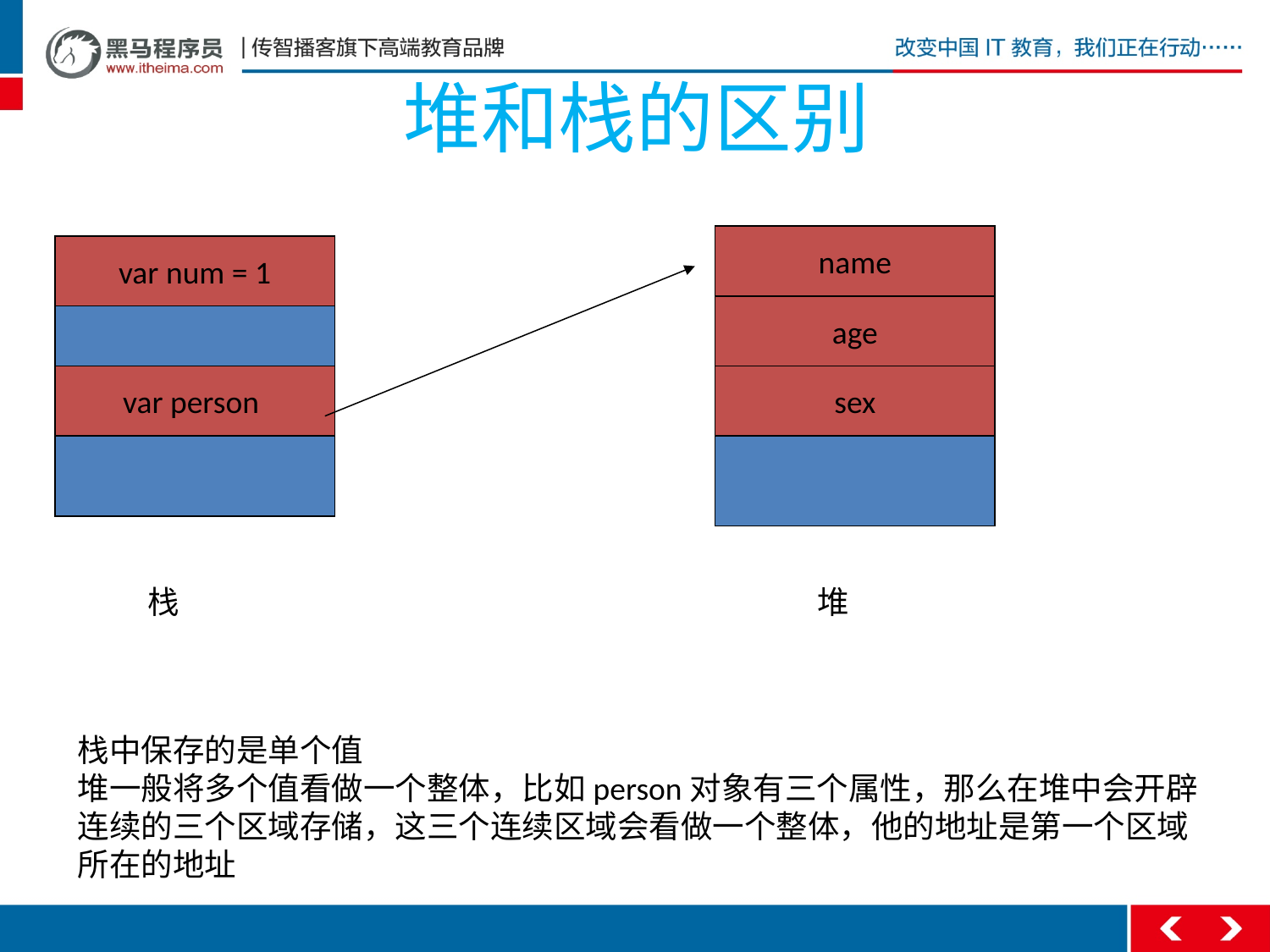

# 堆和栈的区别

name
var num = 1

age
var person
sex
栈
堆
栈中保存的是单个值
堆一般将多个值看做一个整体，比如person对象有三个属性，那么在堆中会开辟连续的三个区域存储，这三个连续区域会看做一个整体，他的地址是第一个区域所在的地址